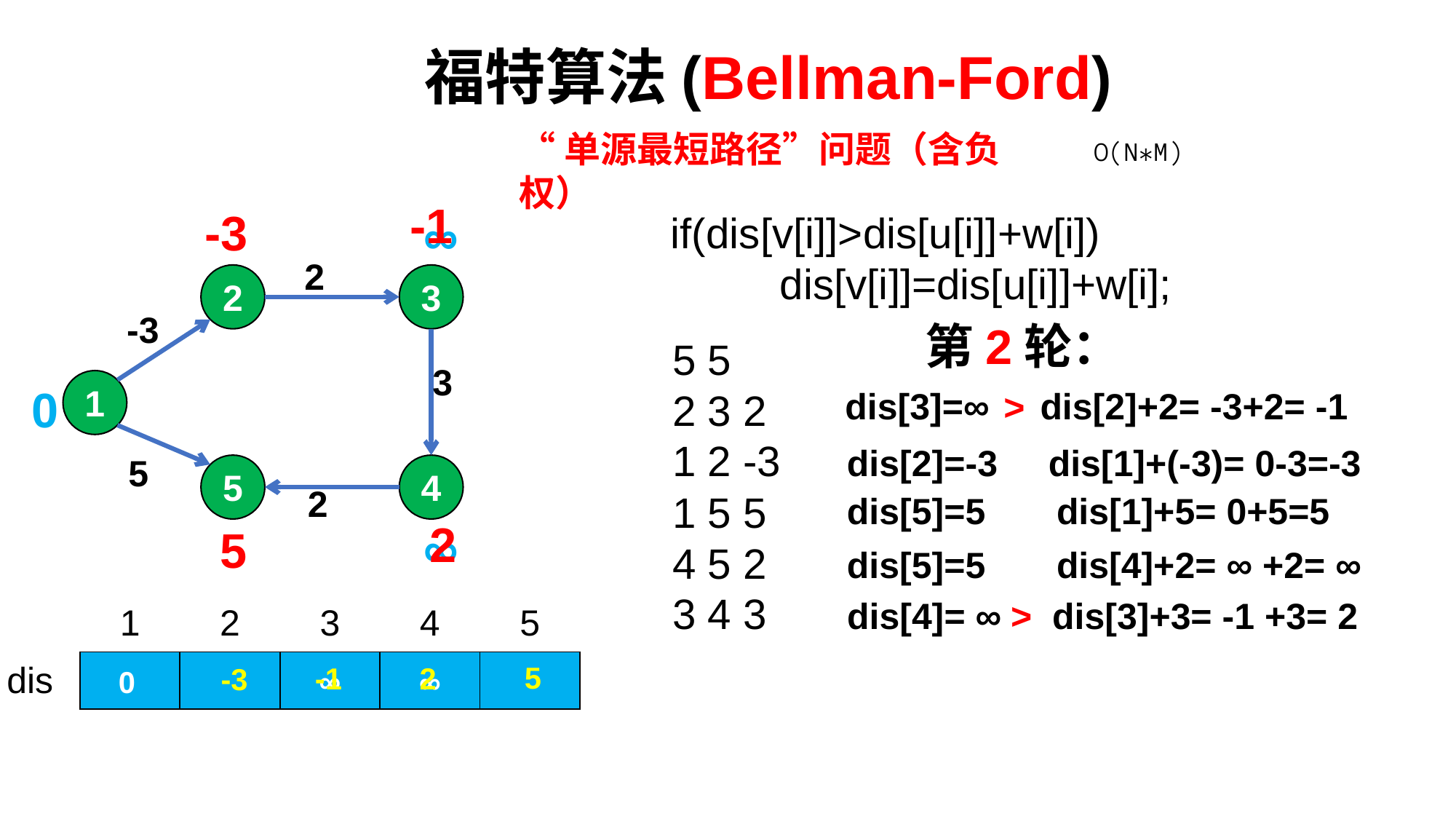

福特算法(Bellman-Ford)
“单源最短路径”问题（含负权）
O(N*M)
-1
-3
if(dis[v[i]]>dis[u[i]]+w[i])
	dis[v[i]]=dis[u[i]]+w[i];
∞
2
2
3
-3
3
1
5
5
4
2
第2轮：
5 5
2 3 2
1 2 -3
1 5 5
4 5 2
3 4 3
0
dis[3]=∞     dis[2]+2= -3+2= -1
>
dis[2]=-3     dis[1]+(-3)= 0-3=-3
dis[5]=5       dis[1]+5= 0+5=5
2
∞
5
dis[5]=5       dis[4]+2= ∞ +2= ∞
>
dis[4]= ∞     dis[3]+3= -1 +3= 2
|  | 1 | 2 | 3 | 4 | 5 |
| --- | --- | --- | --- | --- | --- |
| dis |  |  |  |  |  |
5
-1
2
-3
∞
0
∞